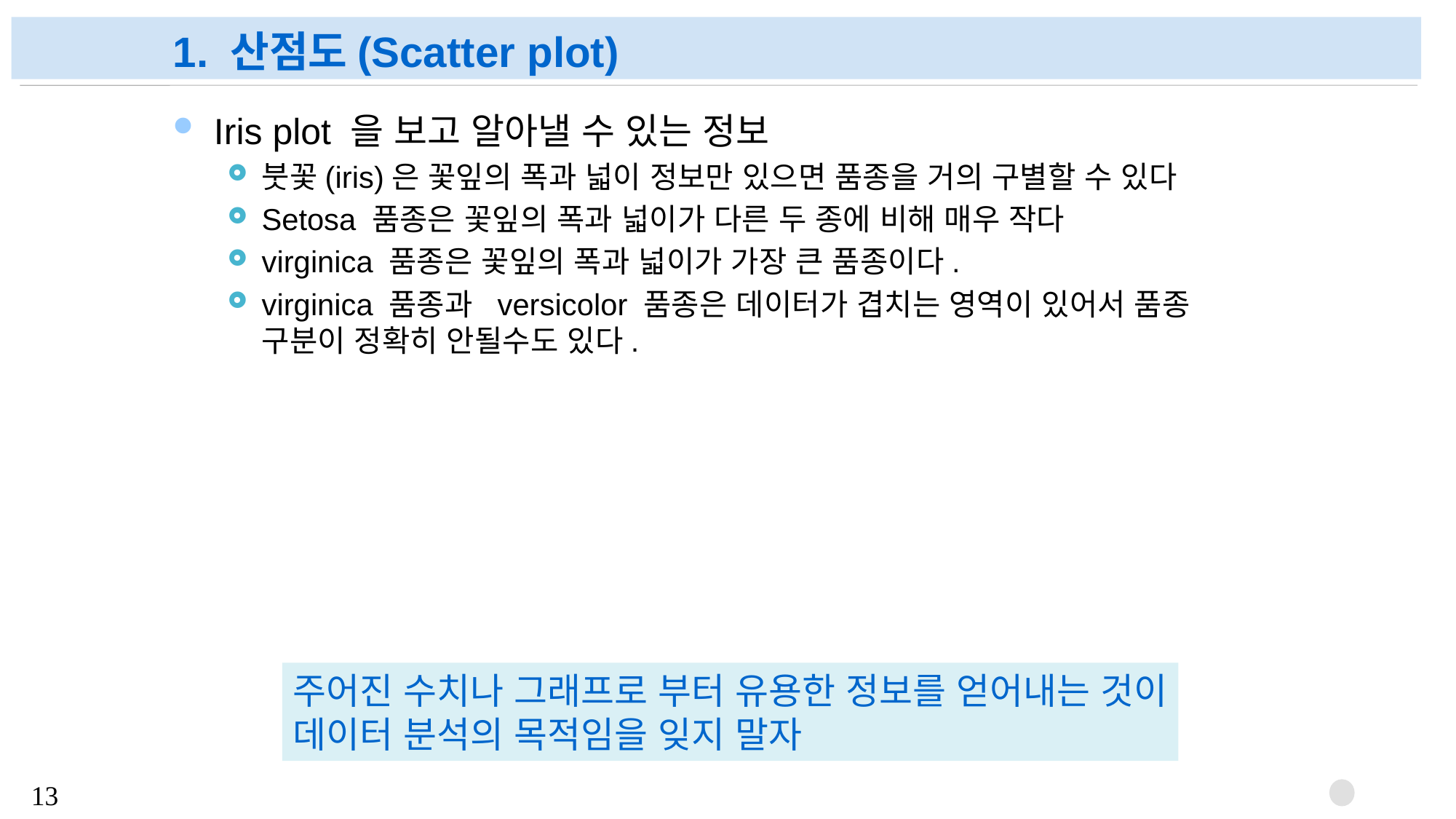

# 1. 산점도(Scatter plot)
Iris plot 을 보고 알아낼 수 있는 정보
붓꽃(iris)은 꽃잎의 폭과 넓이 정보만 있으면 품종을 거의 구별할 수 있다
Setosa 품종은 꽃잎의 폭과 넓이가 다른 두 종에 비해 매우 작다
virginica 품종은 꽃잎의 폭과 넓이가 가장 큰 품종이다.
virginica 품종과  versicolor 품종은 데이터가 겹치는 영역이 있어서 품종 구분이 정확히 안될수도 있다.
주어진 수치나 그래프로 부터 유용한 정보를 얻어내는 것이
데이터 분석의 목적임을 잊지 말자